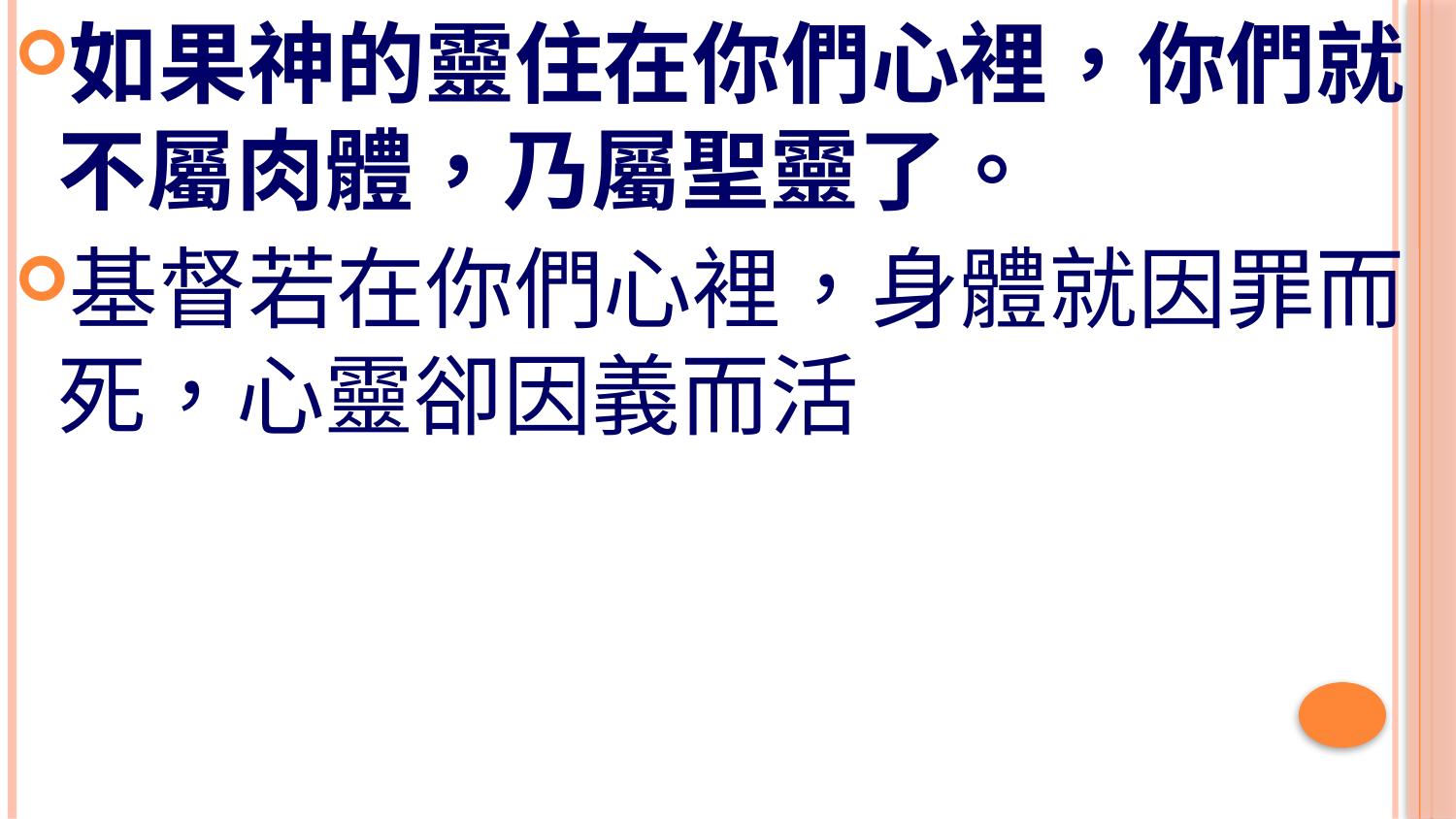

如果神的靈住在你們心裡，你們就不屬肉體，乃屬聖靈了。
基督若在你們心裡，身體就因罪而死，心靈卻因義而活